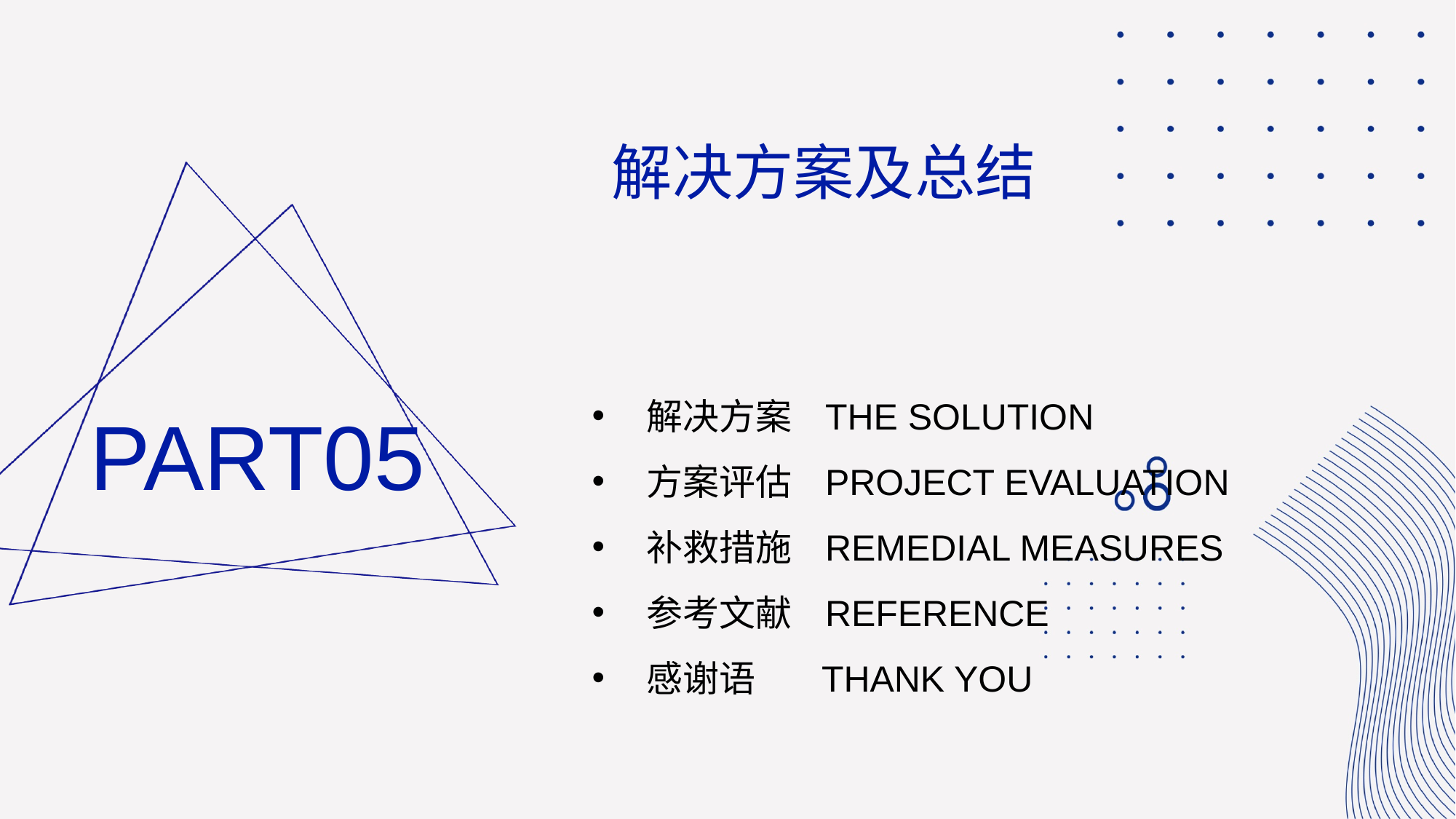

解决方案及总结
解决方案   THE SOLUTION
方案评估   PROJECT EVALUATION
补救措施   REMEDIAL MEASURES
参考文献   REFERENCE
感谢语       THANK YOU
PART05